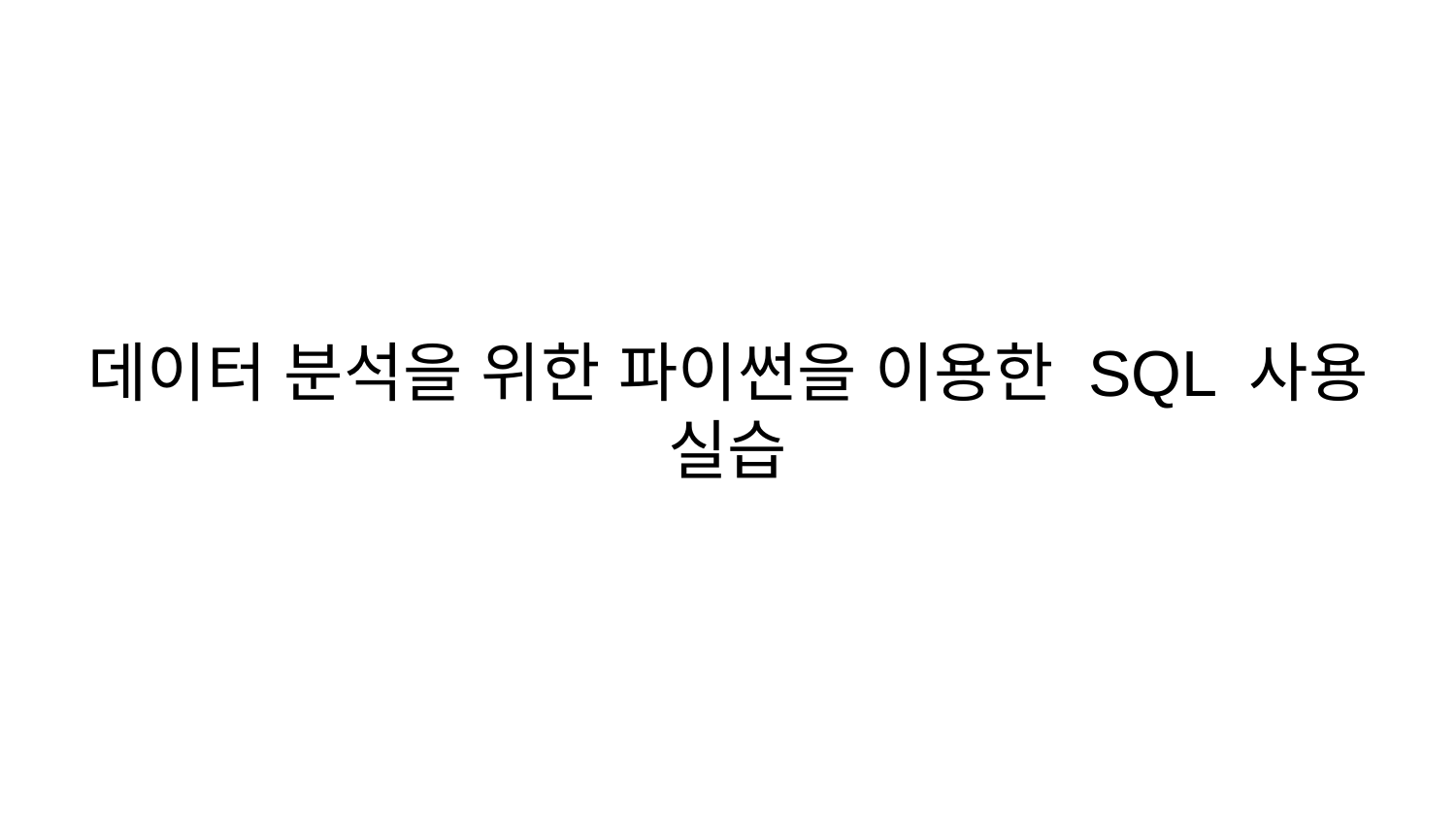

# 데이터 분석을 위한 파이썬을 이용한 SQL 사용 실습